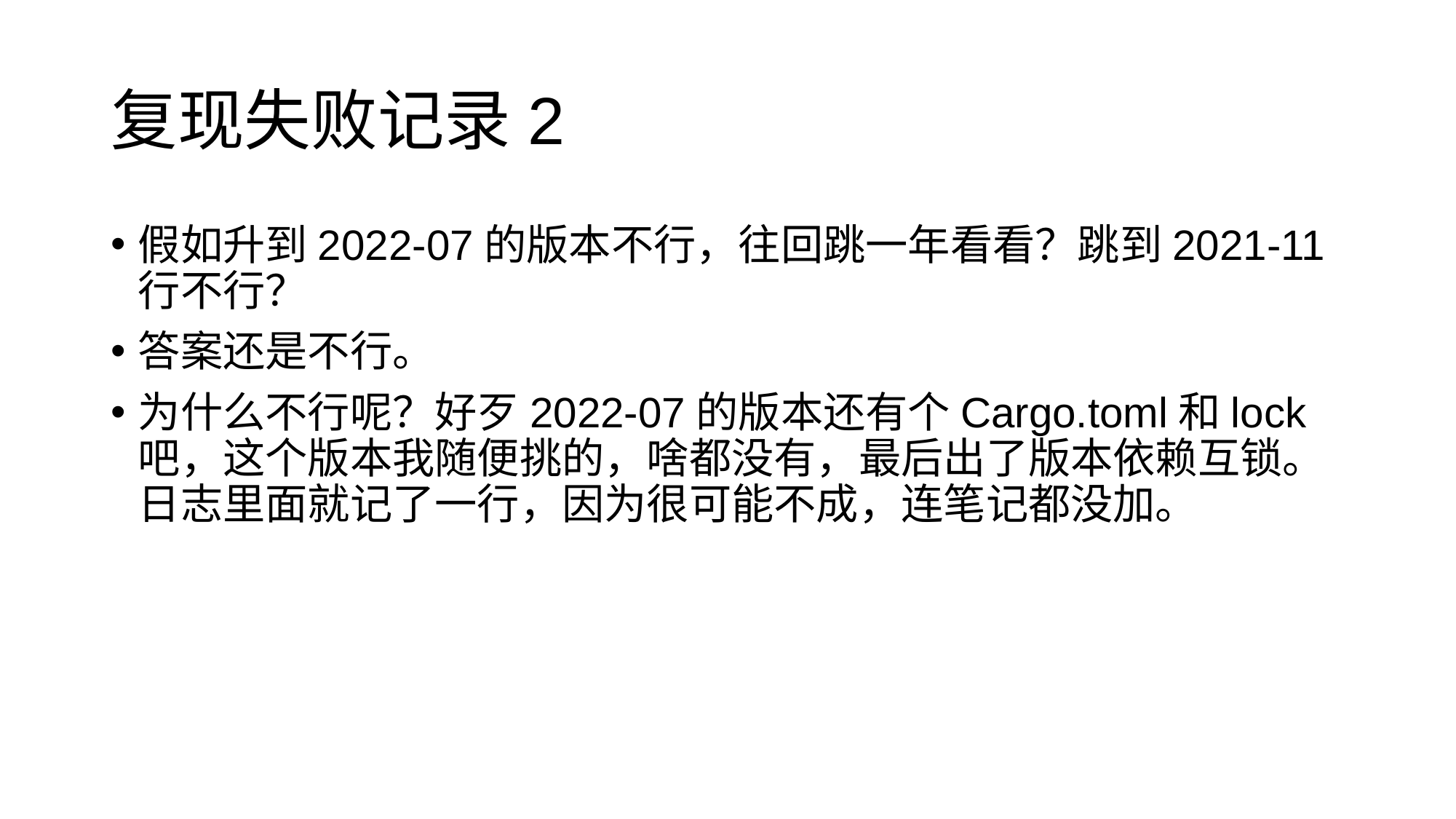

# 复现失败记录2
假如升到2022-07的版本不行，往回跳一年看看？跳到2021-11行不行？
答案还是不行。
为什么不行呢？好歹2022-07的版本还有个Cargo.toml和lock吧，这个版本我随便挑的，啥都没有，最后出了版本依赖互锁。日志里面就记了一行，因为很可能不成，连笔记都没加。